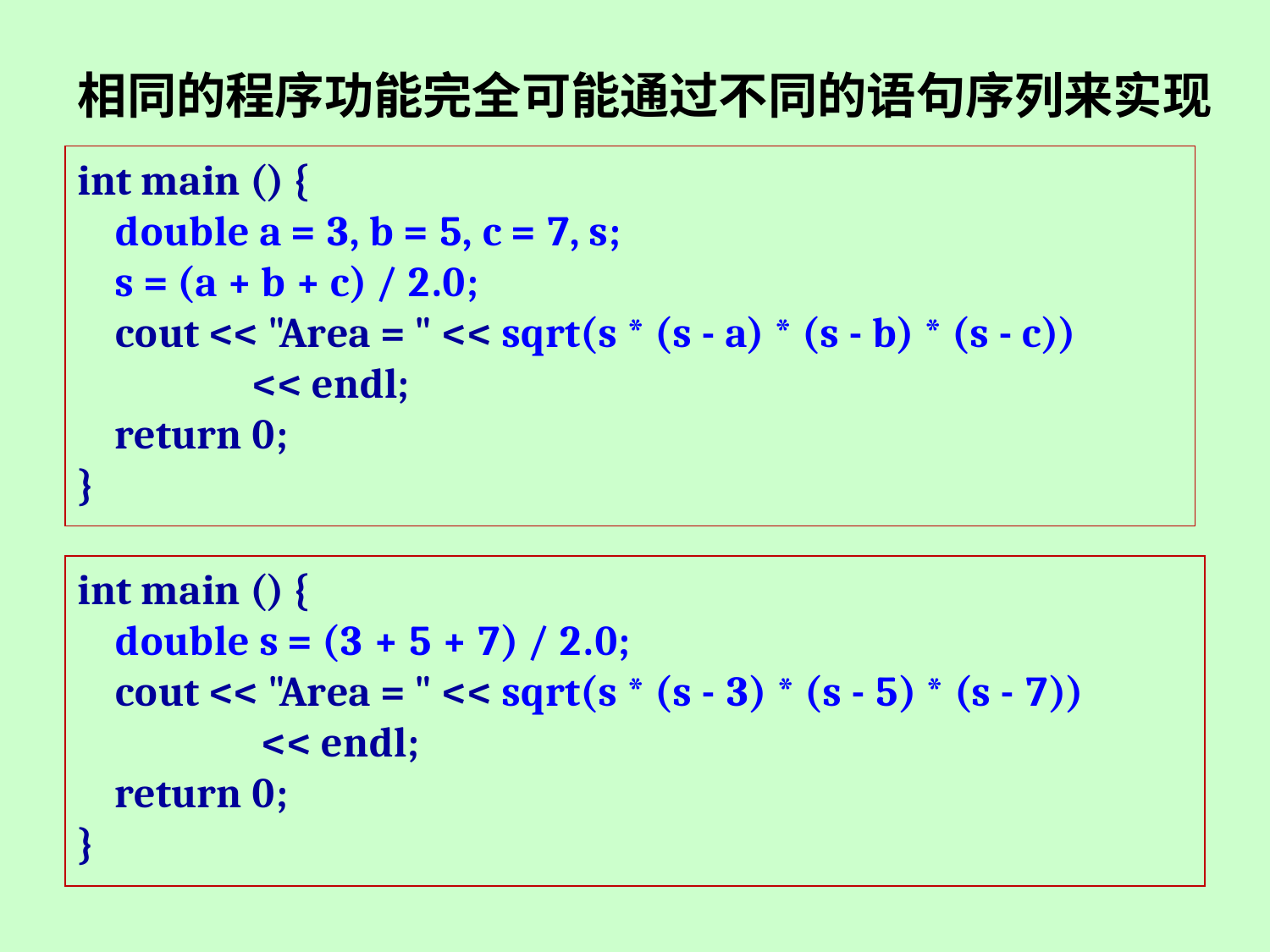

相同的程序功能完全可能通过不同的语句序列来实现
int main () {
    double a = 3, b = 5, c = 7, s;
    s = (a + b + c) / 2.0;
    cout << "Area = " << sqrt(s * (s - a) * (s - b) * (s - c))
		<< endl;
    return 0;
}
int main () {
    double s = (3 + 5 + 7) / 2.0;
    cout << "Area = " << sqrt(s * (s - 3) * (s - 5) * (s - 7))
		 << endl;
    return 0;
}
24